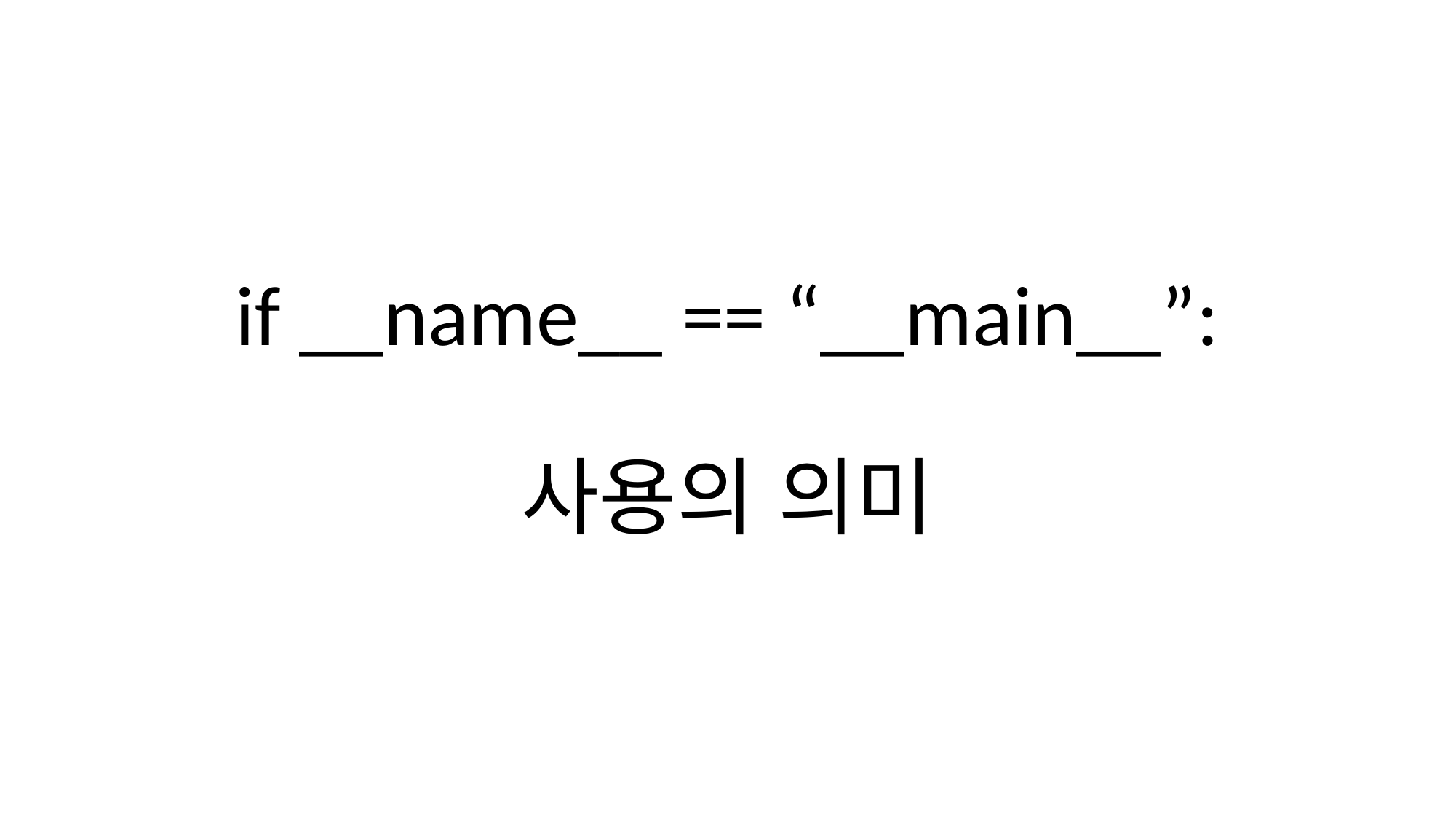

# if __name__ == “__main__”: 사용의 의미